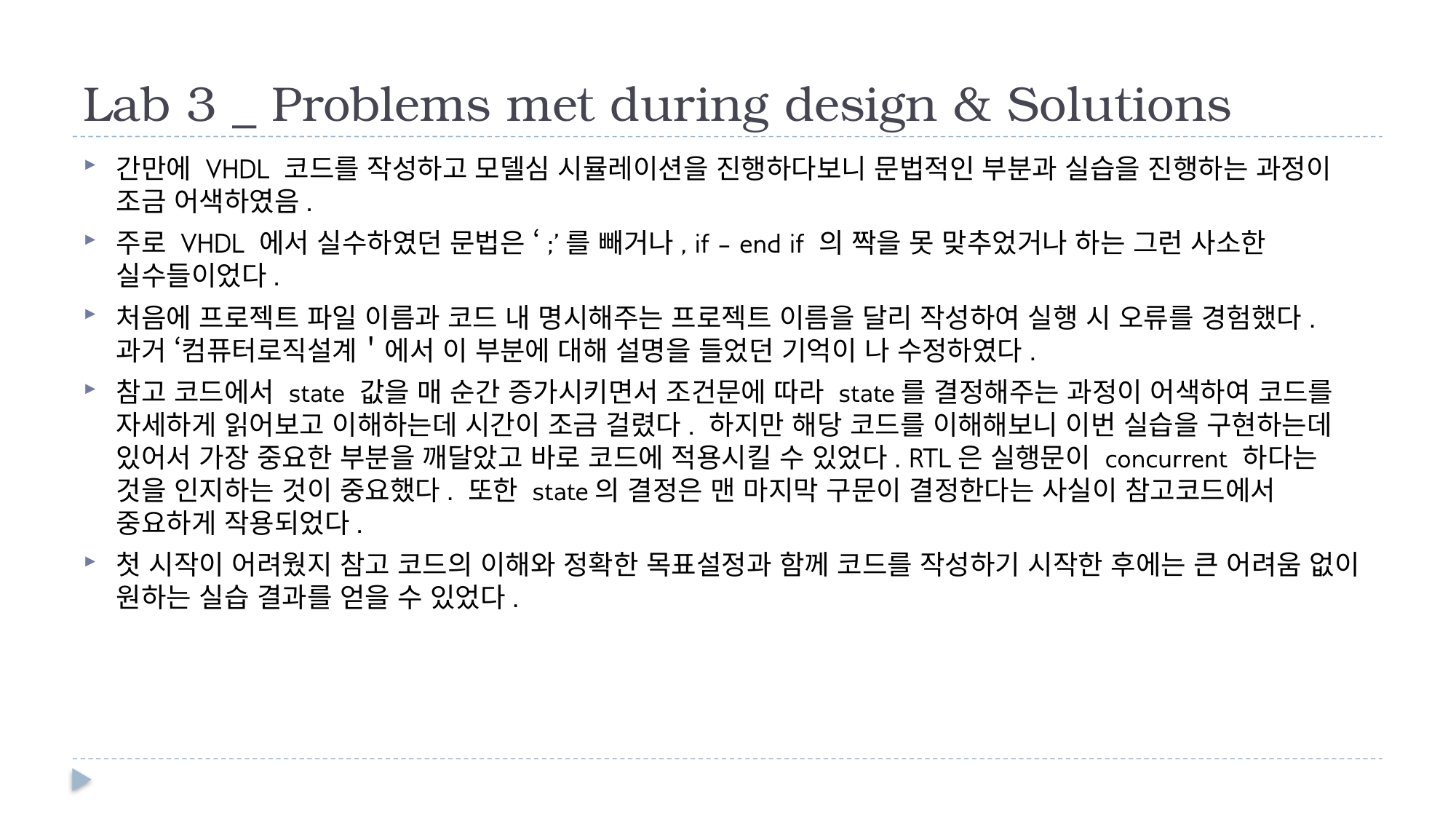

# Lab 3 _ Problems met during design & Solutions
간만에 VHDL 코드를 작성하고 모델심 시뮬레이션을 진행하다보니 문법적인 부분과 실습을 진행하는 과정이 조금 어색하였음.
주로 VHDL 에서 실수하였던 문법은 ‘;’를 빼거나, if – end if 의 짝을 못 맞추었거나 하는 그런 사소한 실수들이었다.
처음에 프로젝트 파일 이름과 코드 내 명시해주는 프로젝트 이름을 달리 작성하여 실행 시 오류를 경험했다. 과거 ‘컴퓨터로직설계＇에서 이 부분에 대해 설명을 들었던 기억이 나 수정하였다.
참고 코드에서 state 값을 매 순간 증가시키면서 조건문에 따라 state를 결정해주는 과정이 어색하여 코드를 자세하게 읽어보고 이해하는데 시간이 조금 걸렸다. 하지만 해당 코드를 이해해보니 이번 실습을 구현하는데 있어서 가장 중요한 부분을 깨달았고 바로 코드에 적용시킬 수 있었다. RTL은 실행문이 concurrent 하다는 것을 인지하는 것이 중요했다. 또한 state의 결정은 맨 마지막 구문이 결정한다는 사실이 참고코드에서 중요하게 작용되었다.
첫 시작이 어려웠지 참고 코드의 이해와 정확한 목표설정과 함께 코드를 작성하기 시작한 후에는 큰 어려움 없이 원하는 실습 결과를 얻을 수 있었다.